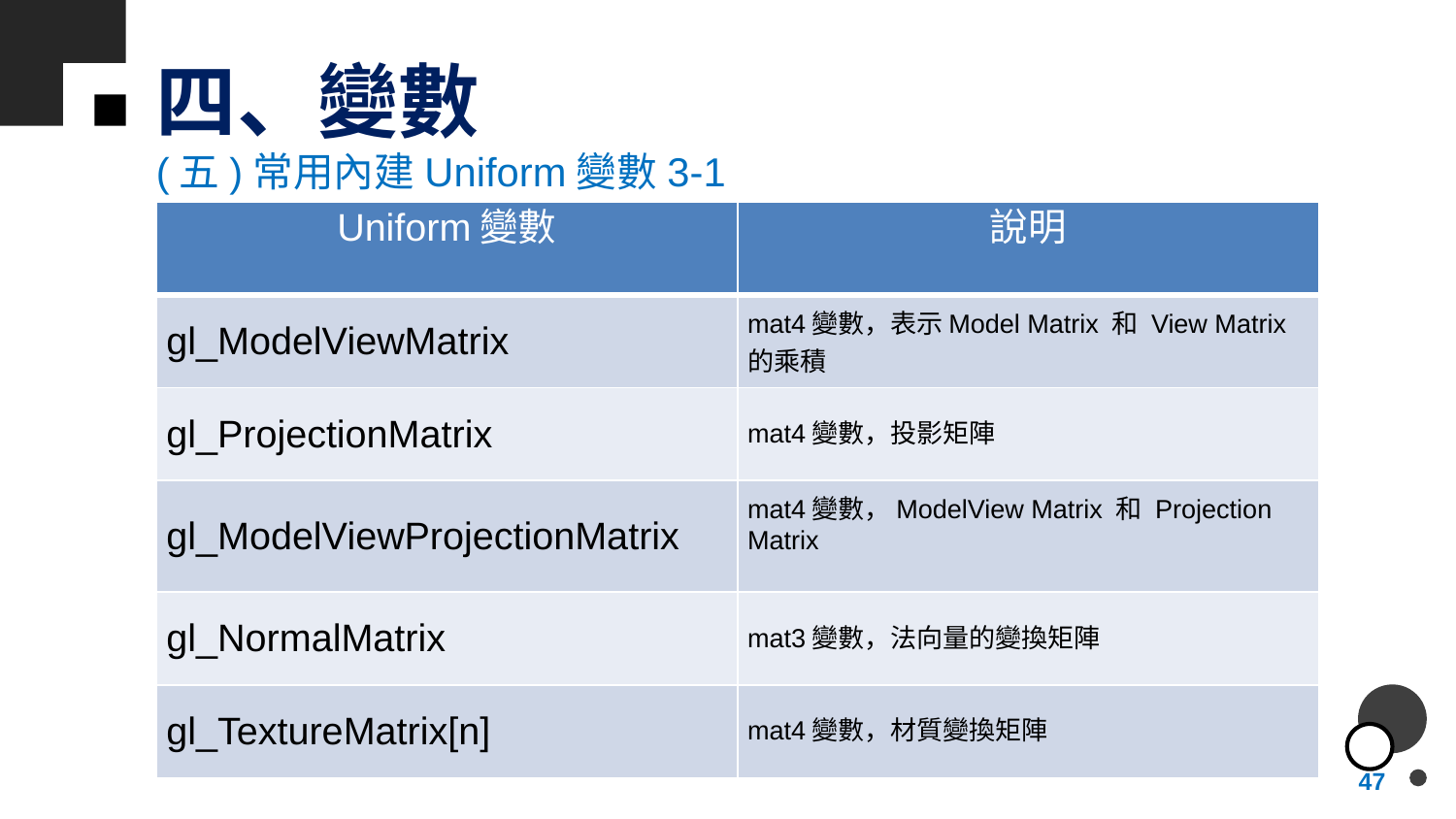

# 四、變數
(五)常用內建Uniform變數3-1
| Uniform變數 | 說明 |
| --- | --- |
| gl\_ModelViewMatrix | mat4變數，表示Model Matrix 和 View Matrix的乘積 |
| gl\_ProjectionMatrix | mat4變數，投影矩陣 |
| gl\_ModelViewProjectionMatrix | mat4變數，ModelView Matrix 和 Projection Matrix |
| gl\_NormalMatrix | mat3變數，法向量的變換矩陣 |
| gl\_TextureMatrix[n] | mat4變數，材質變換矩陣 |

47